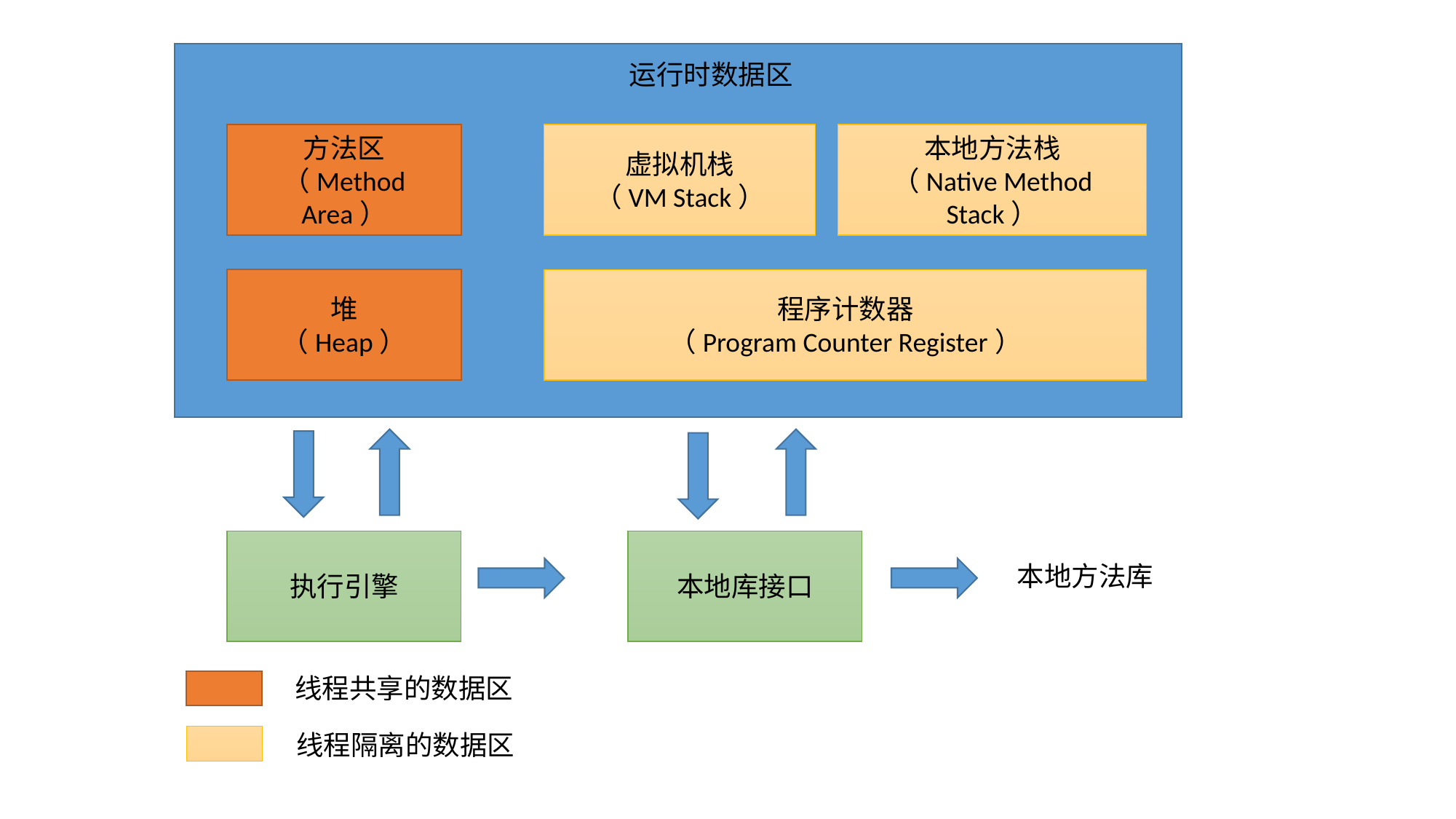

运行时数据区
方法区
（Method Area）
虚拟机栈
（VM Stack）
本地方法栈
（Native Method Stack）
堆
（Heap）
程序计数器
（Program Counter Register）

执行引擎
本地库接口

本地方法库
线程共享的数据区

线程隔离的数据区